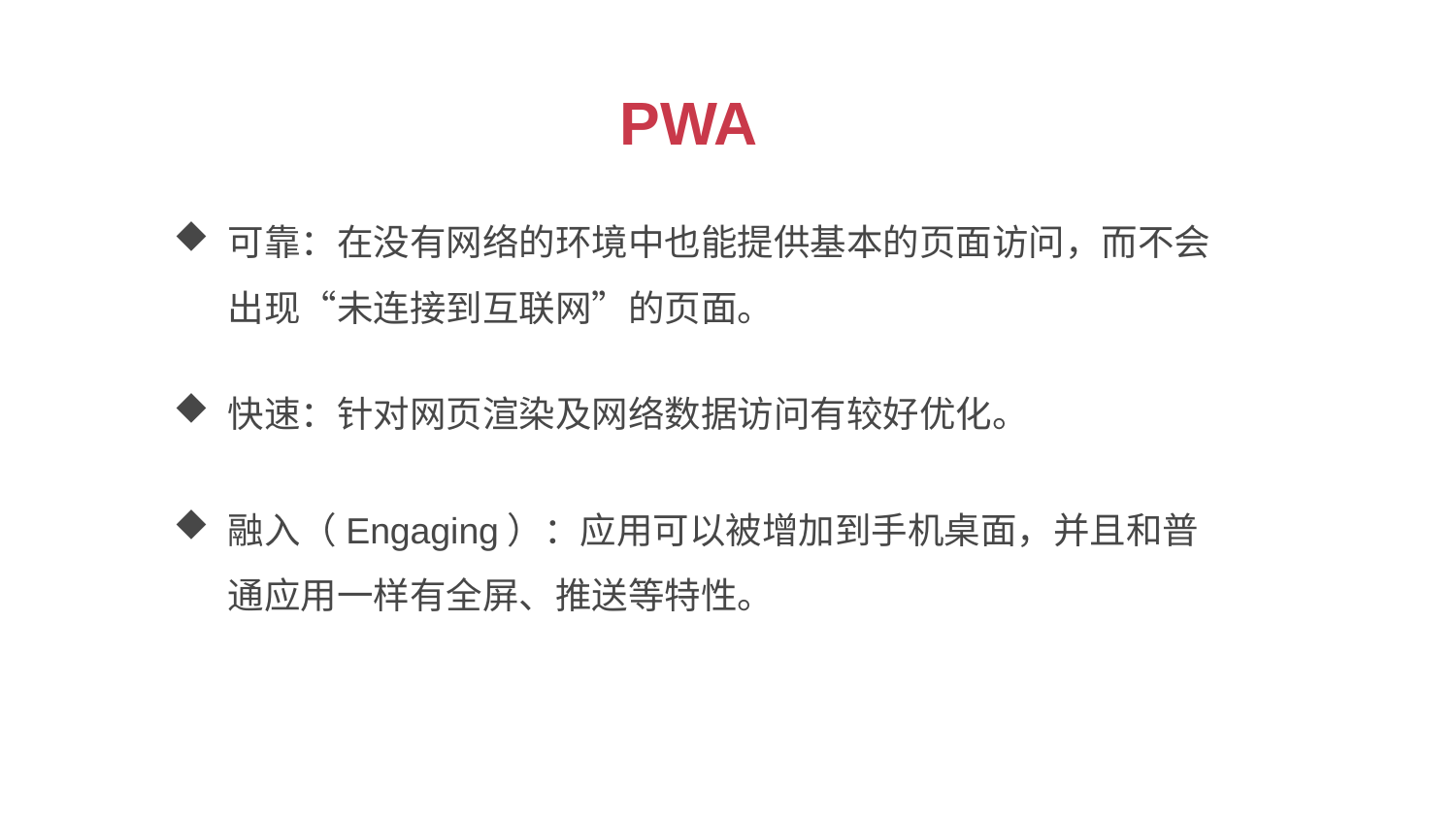

PWA
可靠：在没有网络的环境中也能提供基本的页面访问，而不会出现“未连接到互联网”的页面。
快速：针对网页渲染及网络数据访问有较好优化。
融入（Engaging）：应用可以被增加到手机桌面，并且和普通应用一样有全屏、推送等特性。